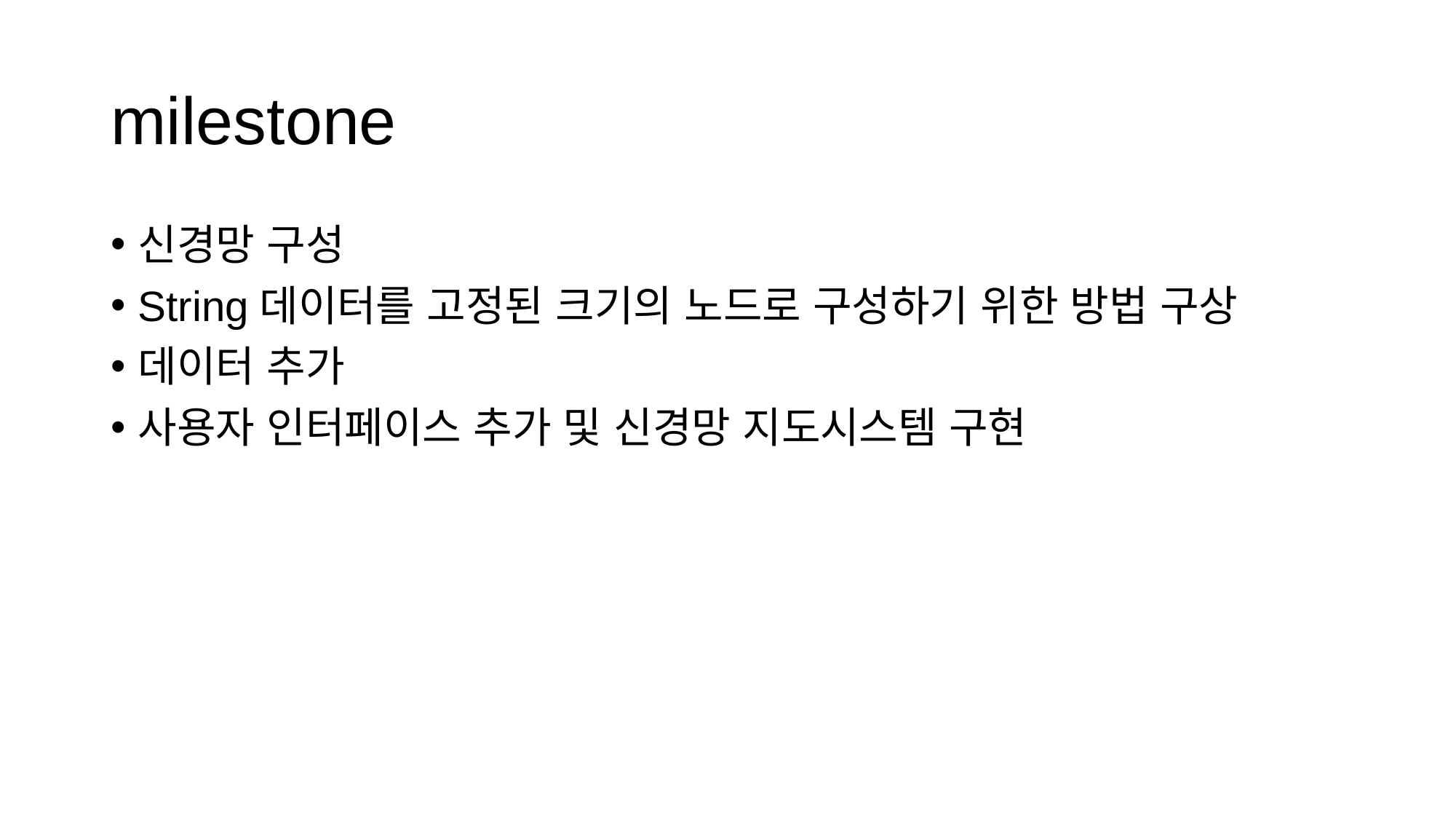

# milestone
신경망 구성
String데이터를 고정된 크기의 노드로 구성하기 위한 방법 구상
데이터 추가
사용자 인터페이스 추가 및 신경망 지도시스템 구현